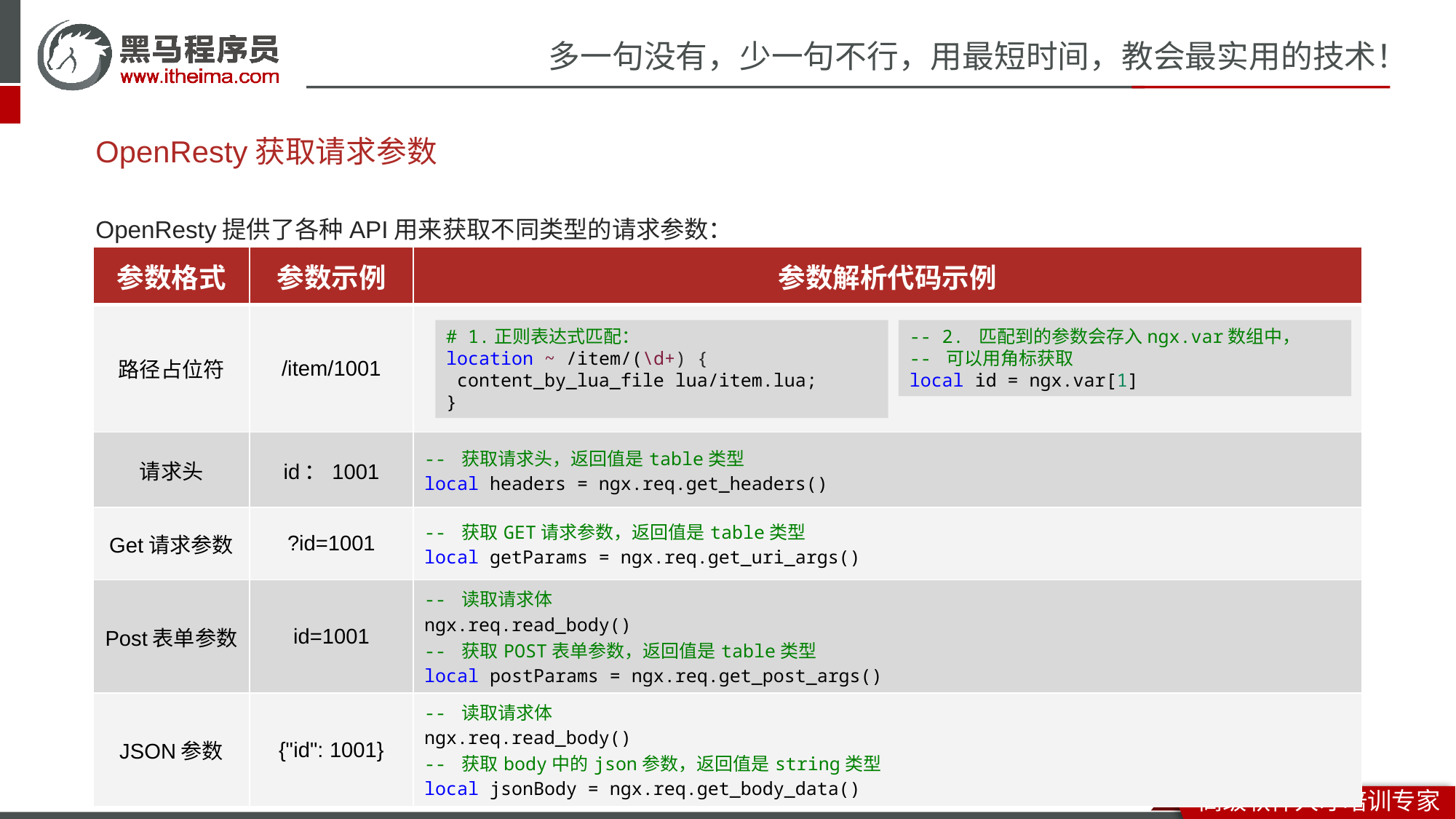

# OpenResty获取请求参数
OpenResty提供了各种API用来获取不同类型的请求参数：
| 参数格式 | 参数示例 | 参数解析代码示例 |
| --- | --- | --- |
| 路径占位符 | /item/1001 |  |
| 请求头 | id：1001 | -- 获取请求头，返回值是table类型 local headers = ngx.req.get\_headers() |
| Get请求参数 | ?id=1001 | -- 获取GET请求参数，返回值是table类型 local getParams = ngx.req.get\_uri\_args() |
| Post表单参数 | id=1001 | -- 读取请求体 ngx.req.read\_body() -- 获取POST表单参数，返回值是table类型 local postParams = ngx.req.get\_post\_args() |
| JSON参数 | {"id": 1001} | -- 读取请求体 ngx.req.read\_body() -- 获取body中的json参数，返回值是string类型 local jsonBody = ngx.req.get\_body\_data() |
# 1.正则表达式匹配：
location ~ /item/(\d+) {
 content_by_lua_file lua/item.lua;
}
-- 2. 匹配到的参数会存入ngx.var数组中，
-- 可以用角标获取
local id = ngx.var[1]